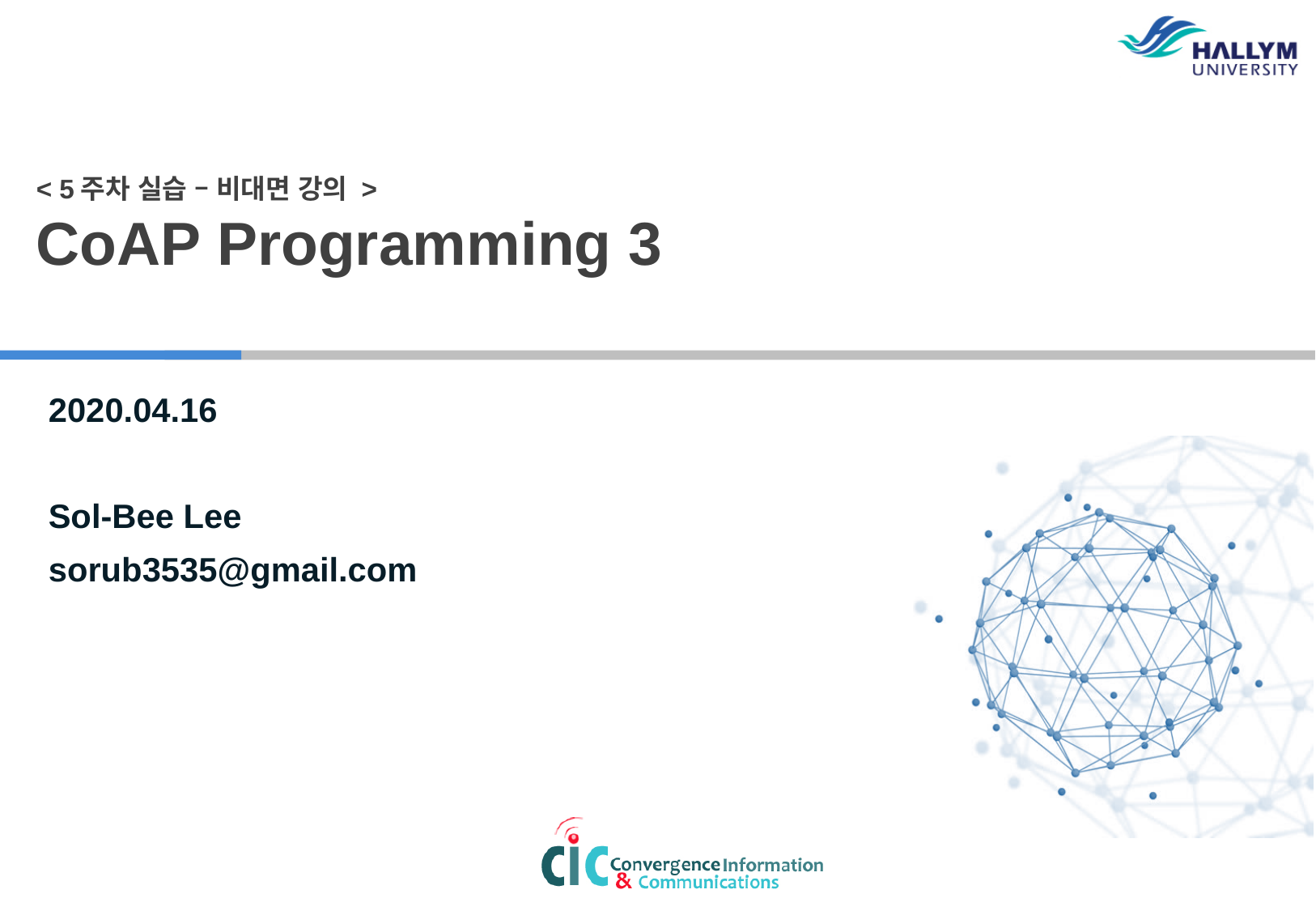

< 5주차 실습 – 비대면 강의 >
CoAP Programming 3
2020.04.16

Sol-Bee Lee
sorub3535@gmail.com